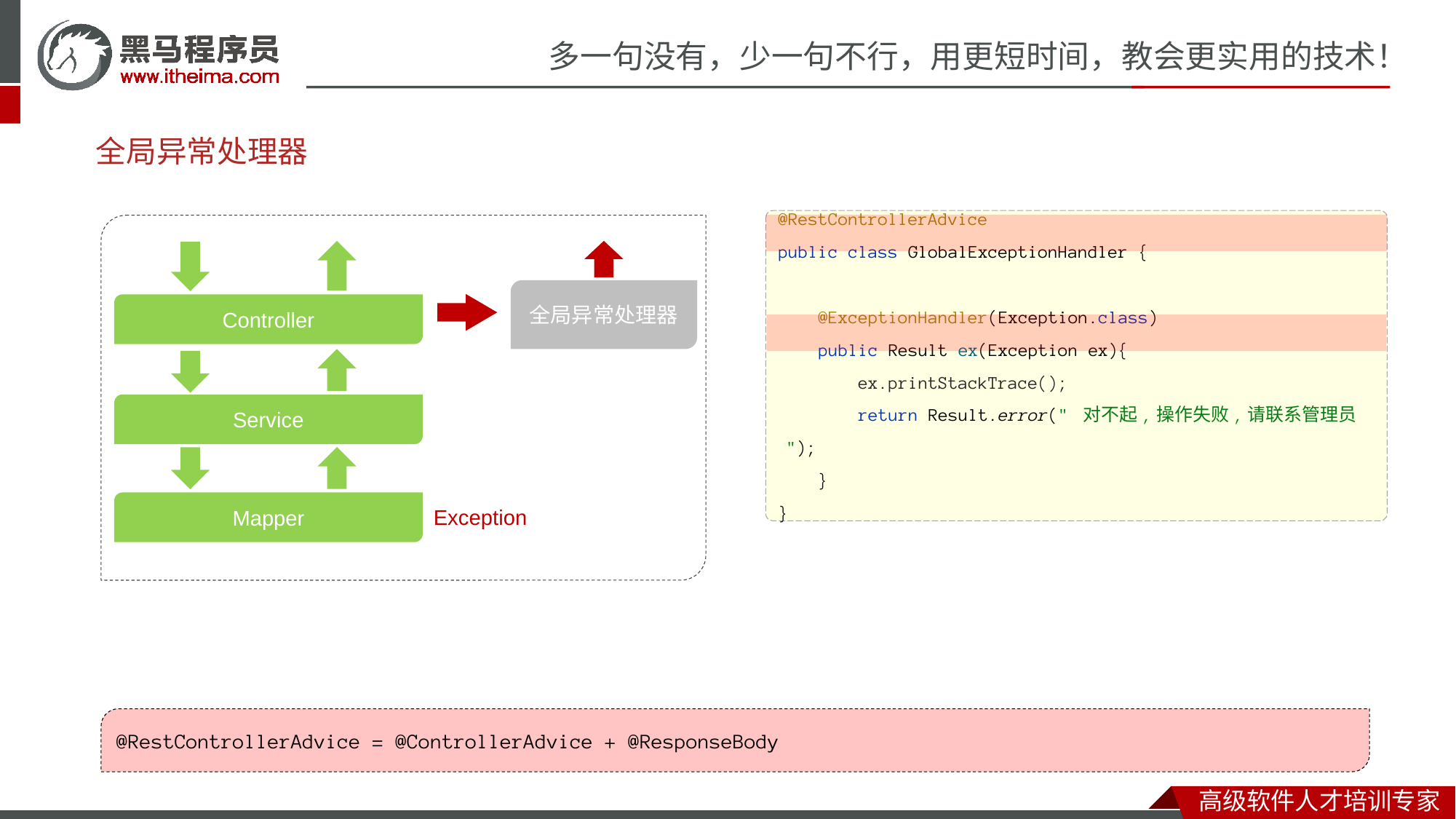

# 全局异常处理器
@RestControllerAdvice
public class GlobalExceptionHandler {
    @ExceptionHandler(Exception.class)
    public Result ex(Exception ex){
        ex.printStackTrace();
        return Result.error(" 对不起,操作失败,请联系管理员 ");
    }
}

全局异常处理器

Controller

Service

Mapper
Exception
@RestControllerAdvice = @ControllerAdvice + @ResponseBody